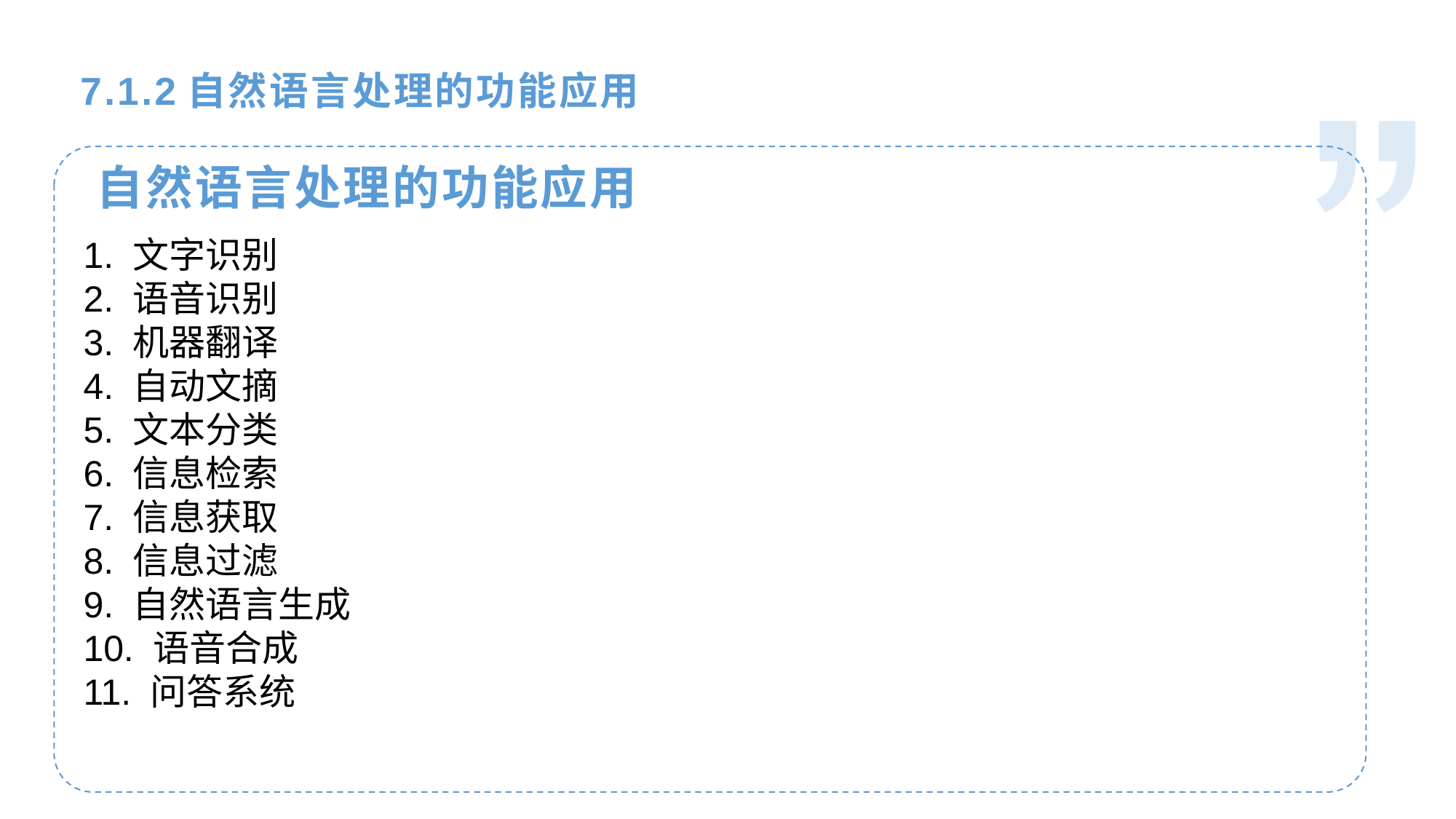

人工智能基础
7.1.2自然语言处理的功能应用

自然语言处理的功能应用

1. 文字识别
2. 语音识别
3. 机器翻译
4. 自动文摘
5. 文本分类
6. 信息检索
7. 信息获取
8. 信息过滤
9. 自然语言生成
10. 语音合成
11. 问答系统